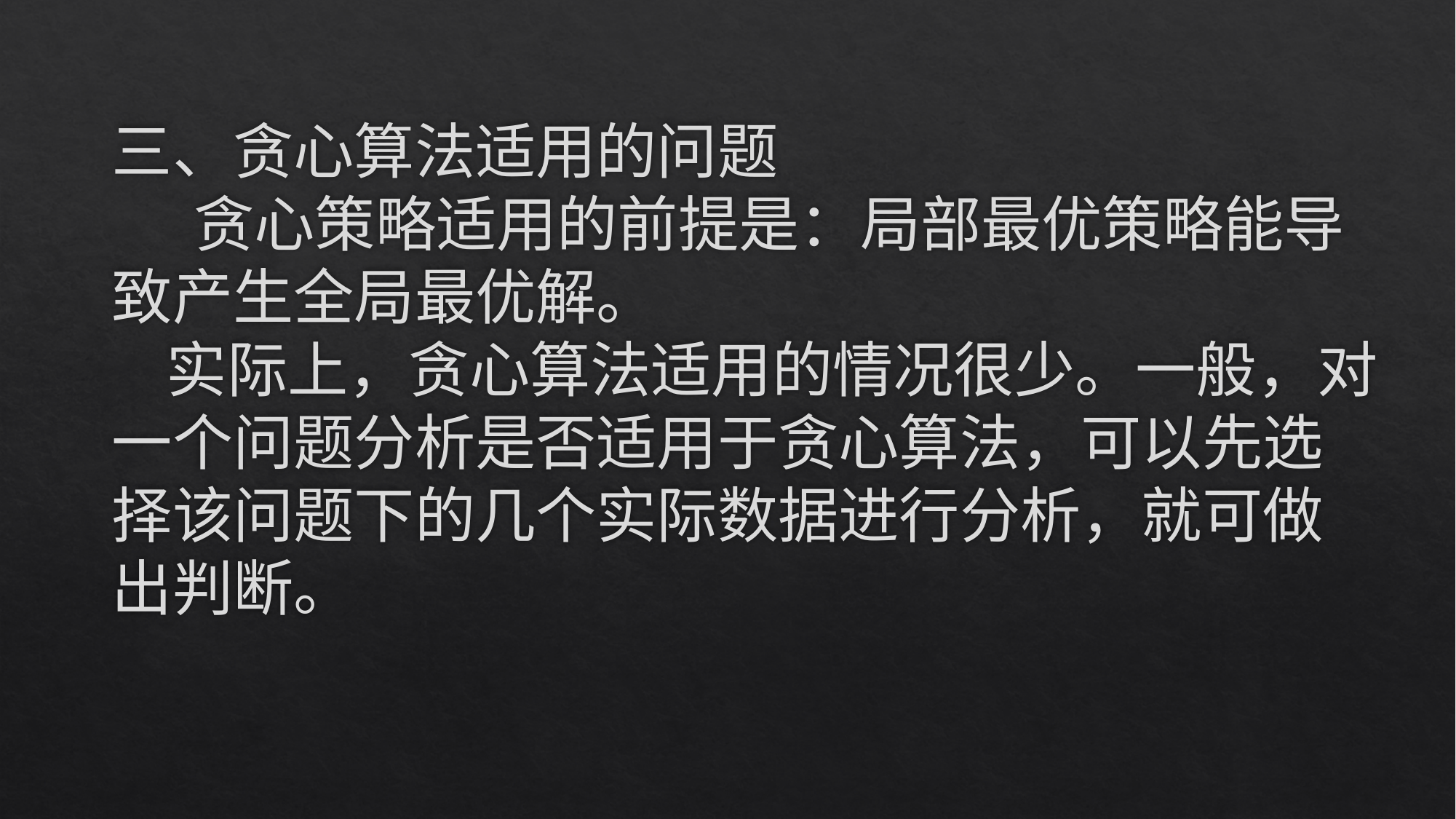

# 三、贪心算法适用的问题       贪心策略适用的前提是：局部最优策略能导致产生全局最优解。     实际上，贪心算法适用的情况很少。一般，对一个问题分析是否适用于贪心算法，可以先选择该问题下的几个实际数据进行分析，就可做出判断。